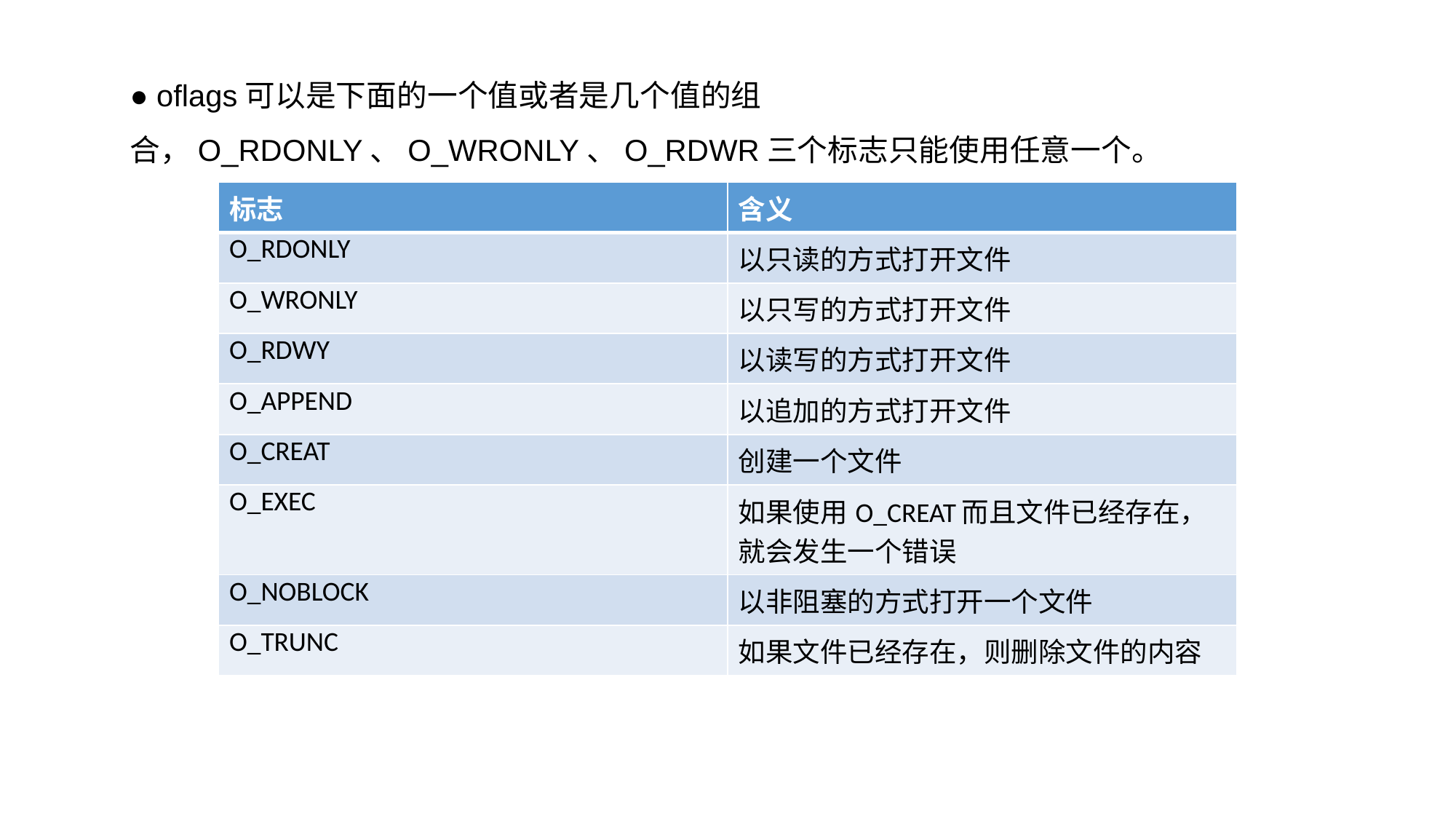

● oflags可以是下面的一个值或者是几个值的组合，O_RDONLY、O_WRONLY、O_RDWR三个标志只能使用任意一个。
| 标志 | 含义 |
| --- | --- |
| O\_RDONLY | 以只读的方式打开文件 |
| O\_WRONLY | 以只写的方式打开文件 |
| O\_RDWY | 以读写的方式打开文件 |
| O\_APPEND | 以追加的方式打开文件 |
| O\_CREAT | 创建一个文件 |
| O\_EXEC | 如果使用O\_CREAT而且文件已经存在，就会发生一个错误 |
| O\_NOBLOCK | 以非阻塞的方式打开一个文件 |
| O\_TRUNC | 如果文件已经存在，则删除文件的内容 |